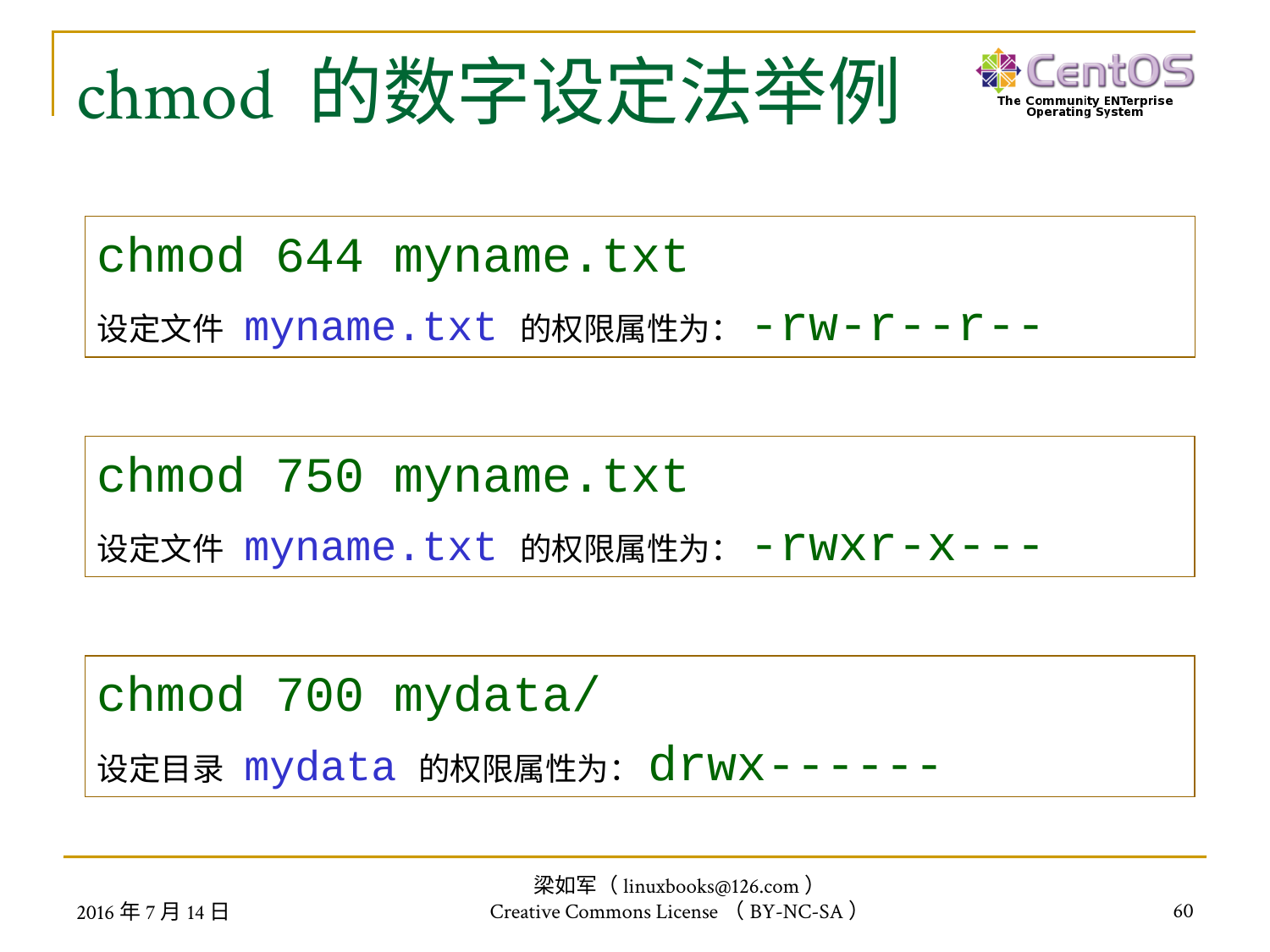

# chmod 的数字设定法举例
chmod 644 myname.txt
设定文件 myname.txt 的权限属性为：-rw-r--r--
chmod 750 myname.txt
设定文件 myname.txt 的权限属性为：-rwxr-x---
chmod 700 mydata/
设定目录 mydata 的权限属性为：drwx------
梁如军（linuxbooks@126.com）
Creative Commons License（BY-NC-SA）
2016年7月14日
60